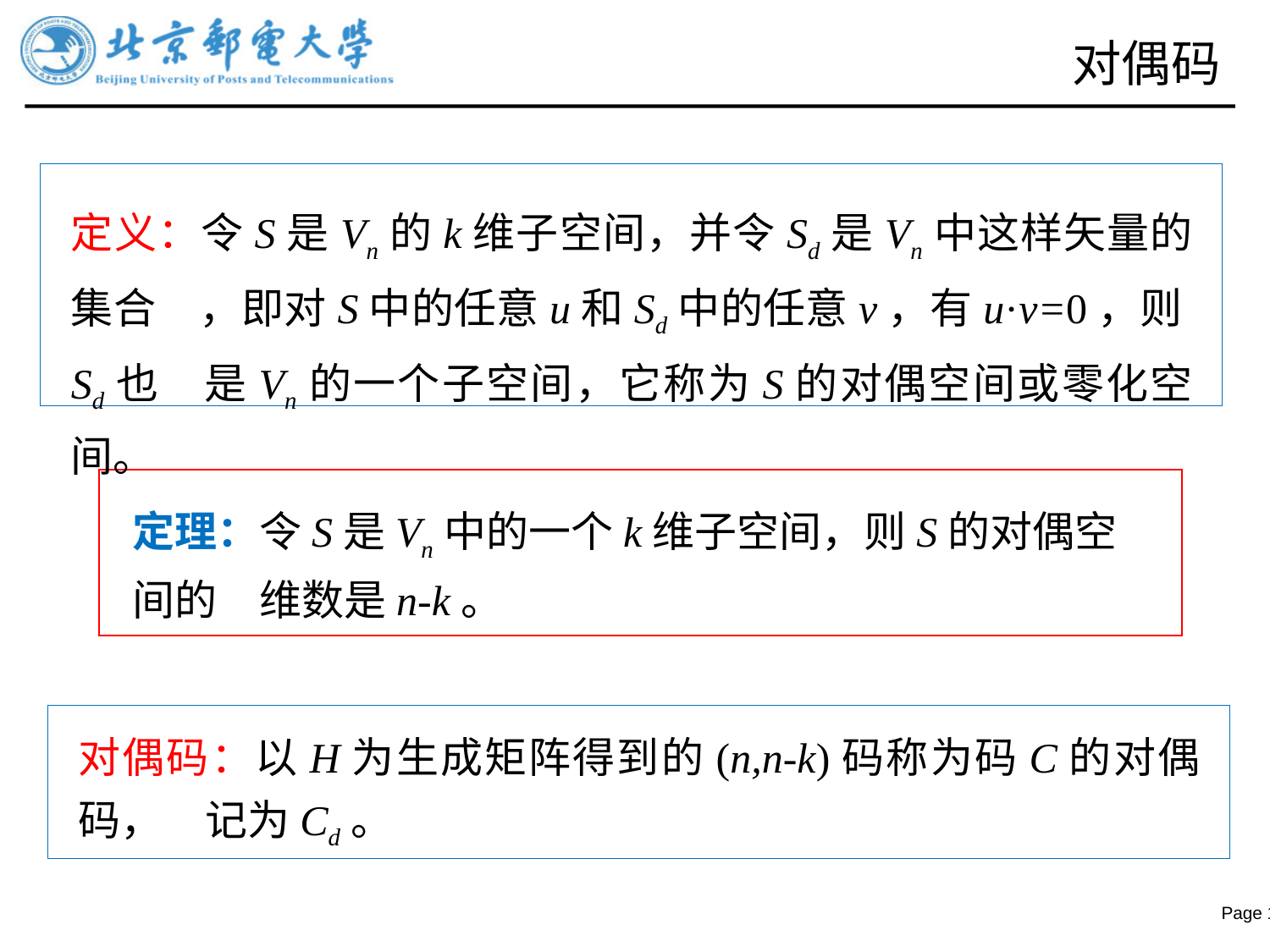

# 对偶码

定义：令S是Vn的k维子空间，并令Sd是Vn中这样矢量的集合	，即对S中的任意u和Sd中的任意v，有u·v=0，则Sd也	是Vn的一个子空间，它称为S的对偶空间或零化空间。

定理：令S是Vn中的一个k维子空间，则S的对偶空间的	维数是n-k。

对偶码：以H为生成矩阵得到的(n,n-k)码称为码C的对偶码，	记为Cd。